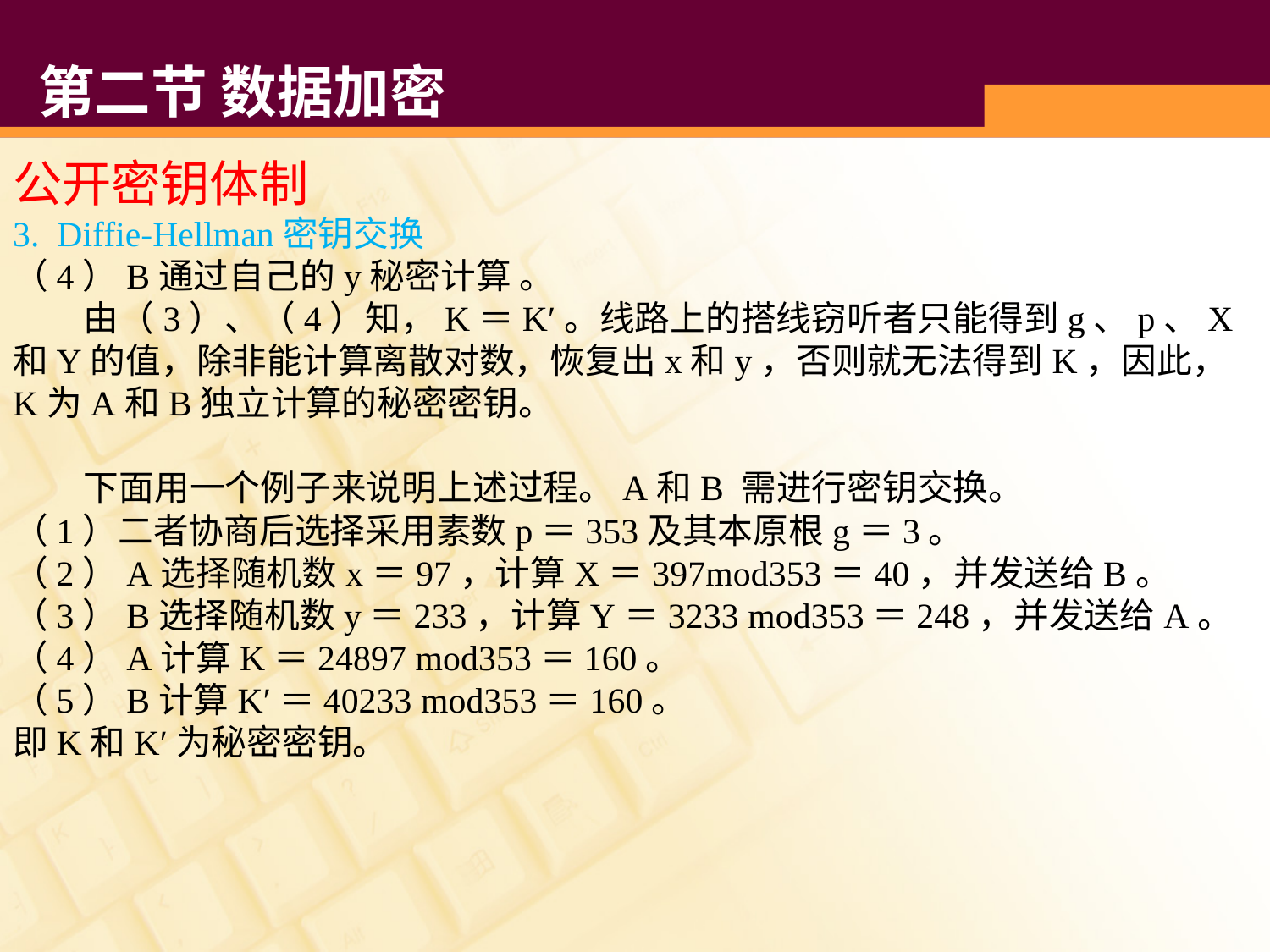

# 第二节 数据加密
公开密钥体制
3.  Diffie-Hellman密钥交换
（4）B通过自己的y秘密计算 。
        由（3）、（4）知，K＝K′。线路上的搭线窃听者只能得到g、p、X和Y的值，除非能计算离散对数，恢复出x和y，否则就无法得到K，因此，K为A和B独立计算的秘密密钥。

        下面用一个例子来说明上述过程。A和B 需进行密钥交换。
（1）二者协商后选择采用素数p＝353及其本原根g＝3。
（2）A选择随机数x＝97，计算X＝397mod353＝40，并发送给B。
（3）B选择随机数y＝233，计算Y＝3233 mod353＝248，并发送给A。
（4）A计算K＝24897 mod353＝160。
（5）B计算K′＝40233 mod353＝160。
即K和K′为秘密密钥。